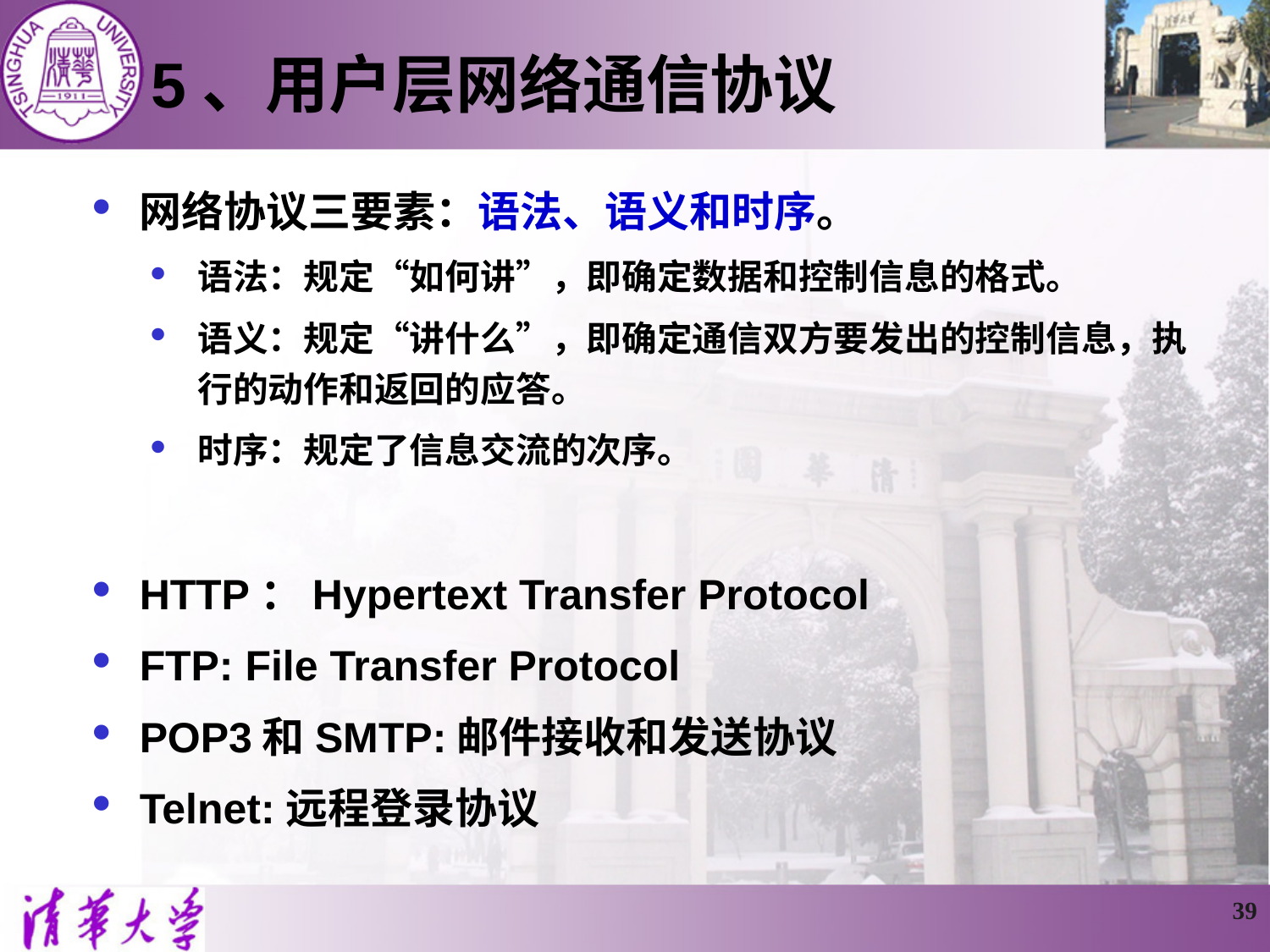

# 5、用户层网络通信协议
网络协议三要素：语法、语义和时序。
语法：规定“如何讲”，即确定数据和控制信息的格式。
语义：规定“讲什么”，即确定通信双方要发出的控制信息，执行的动作和返回的应答。
时序：规定了信息交流的次序。

HTTP：Hypertext Transfer Protocol
FTP: File Transfer Protocol
POP3和SMTP:邮件接收和发送协议
Telnet:远程登录协议

39